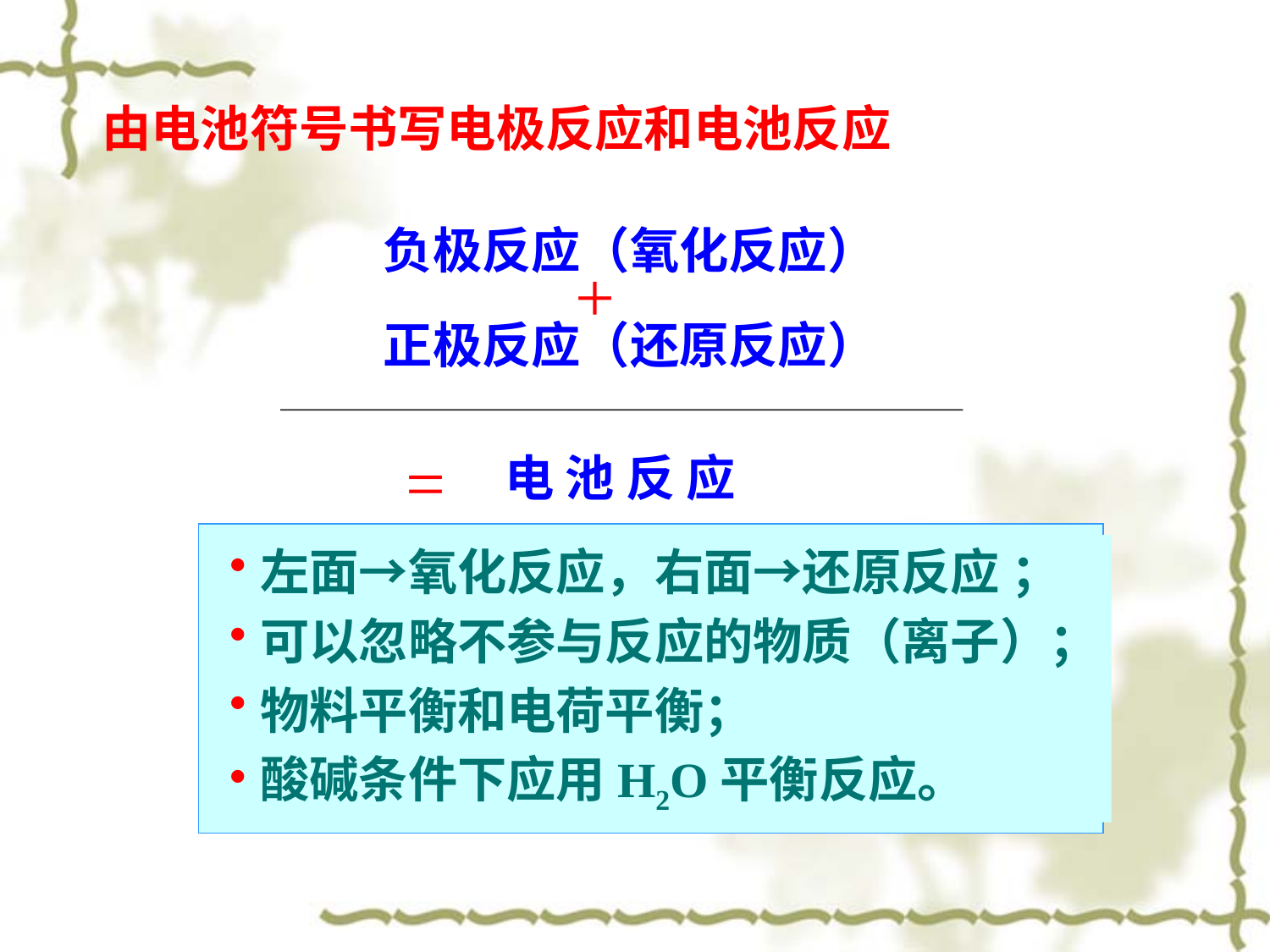

由电池符号书写电极反应和电池反应
负极反应（氧化反应）
+
正极反应（还原反应）

=
电 池 反 应

左面→氧化反应，右面→还原反应 ；
可以忽略不参与反应的物质（离子）；
物料平衡和电荷平衡；
酸碱条件下应用H2O平衡反应。